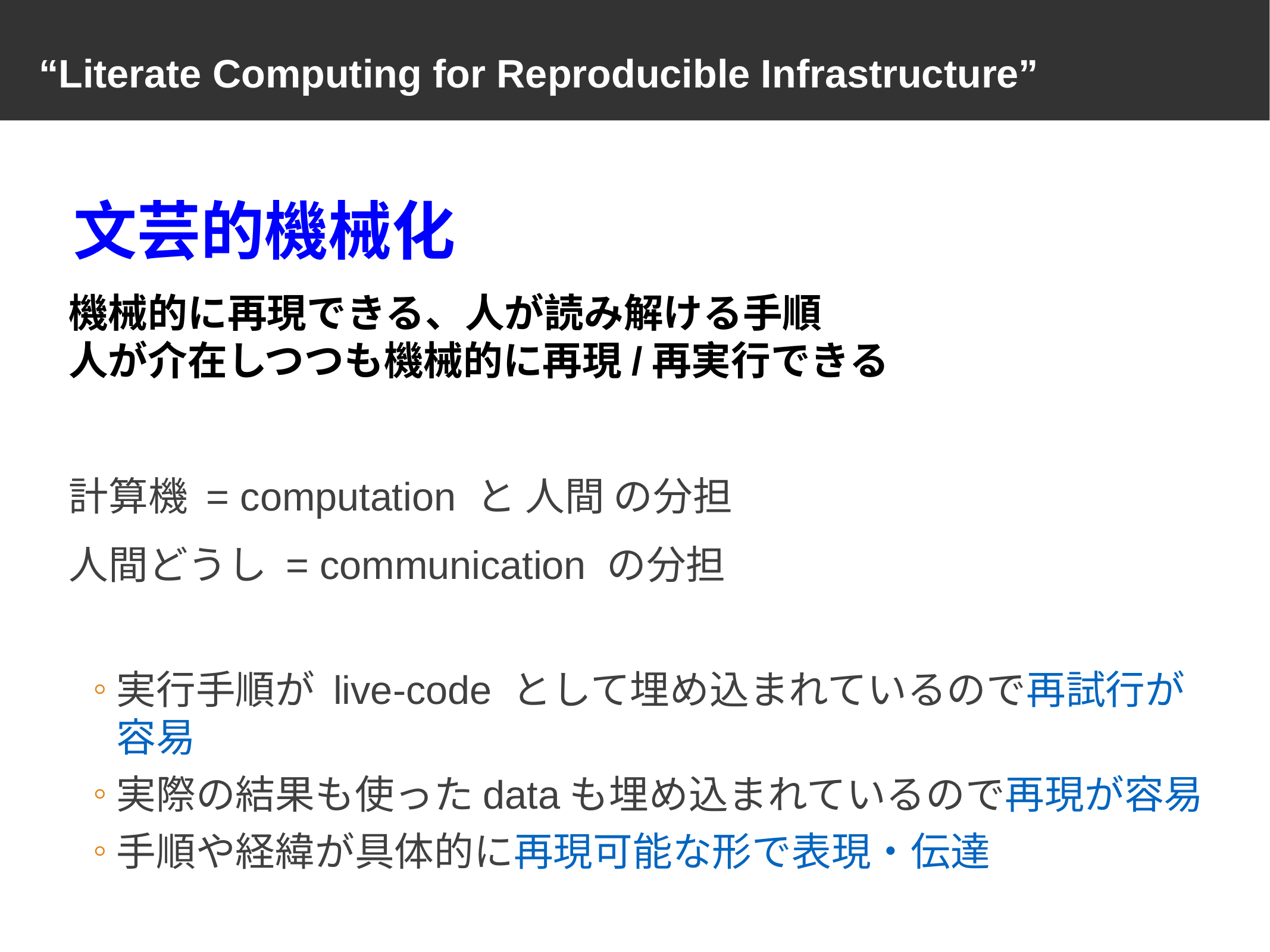

# “Literate Computing for Reproducible Infrastructure”
文芸的機械化
機械的に再現できる、人が読み解ける手順
人が介在しつつも機械的に再現/再実行できる

計算機 = computation と 人間 の分担
人間どうし = communication の分担

実行手順が live-code として埋め込まれているので再試行が容易
実際の結果も使ったdataも埋め込まれているので再現が容易
手順や経緯が具体的に再現可能な形で表現・伝達